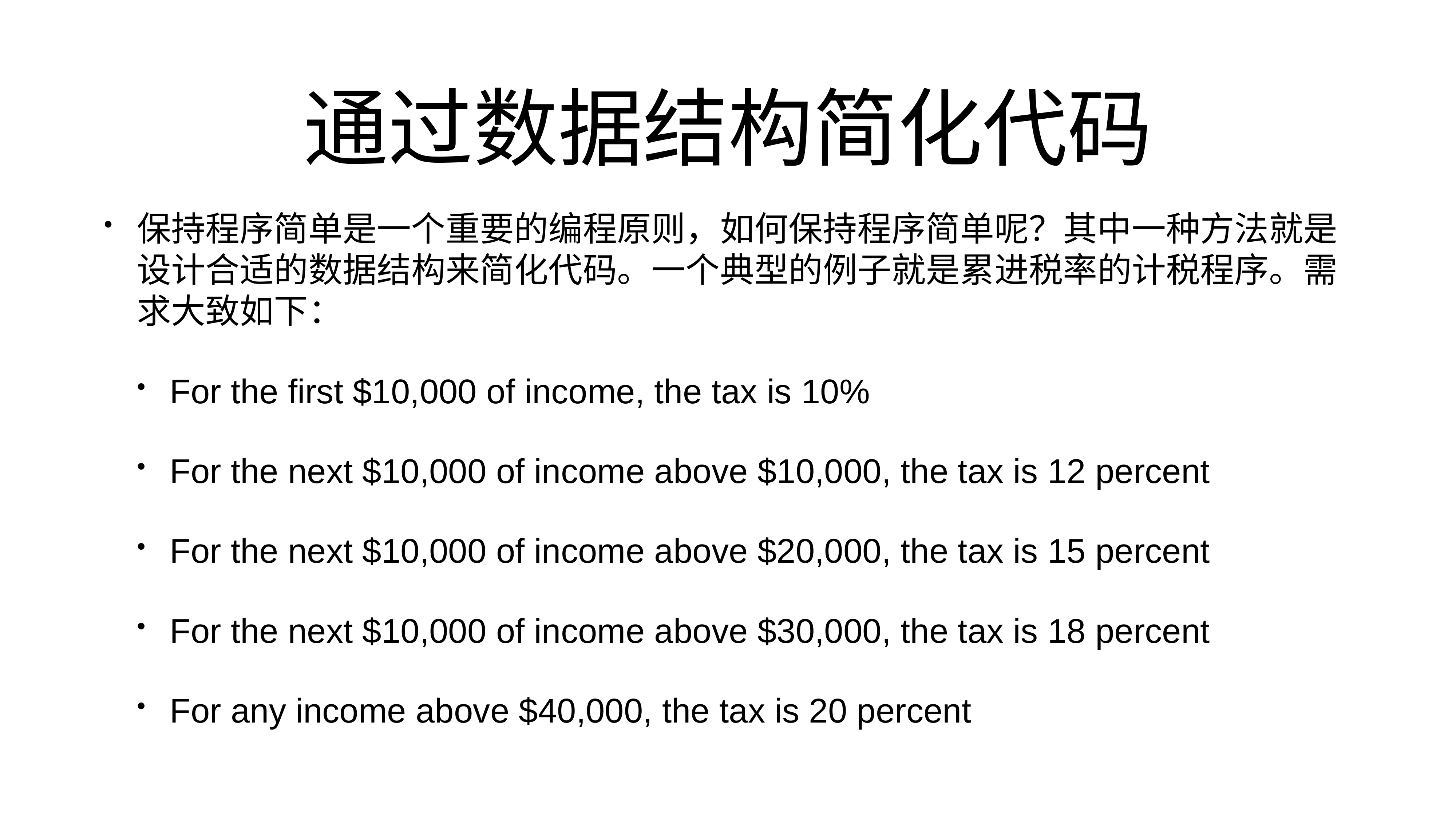

# 通过数据结构简化代码
保持程序简单是一个重要的编程原则，如何保持程序简单呢？其中一种方法就是设计合适的数据结构来简化代码。一个典型的例子就是累进税率的计税程序。需求大致如下：
For the first $10,000 of income, the tax is 10%
For the next $10,000 of income above $10,000, the tax is 12 percent
For the next $10,000 of income above $20,000, the tax is 15 percent
For the next $10,000 of income above $30,000, the tax is 18 percent
For any income above $40,000, the tax is 20 percent